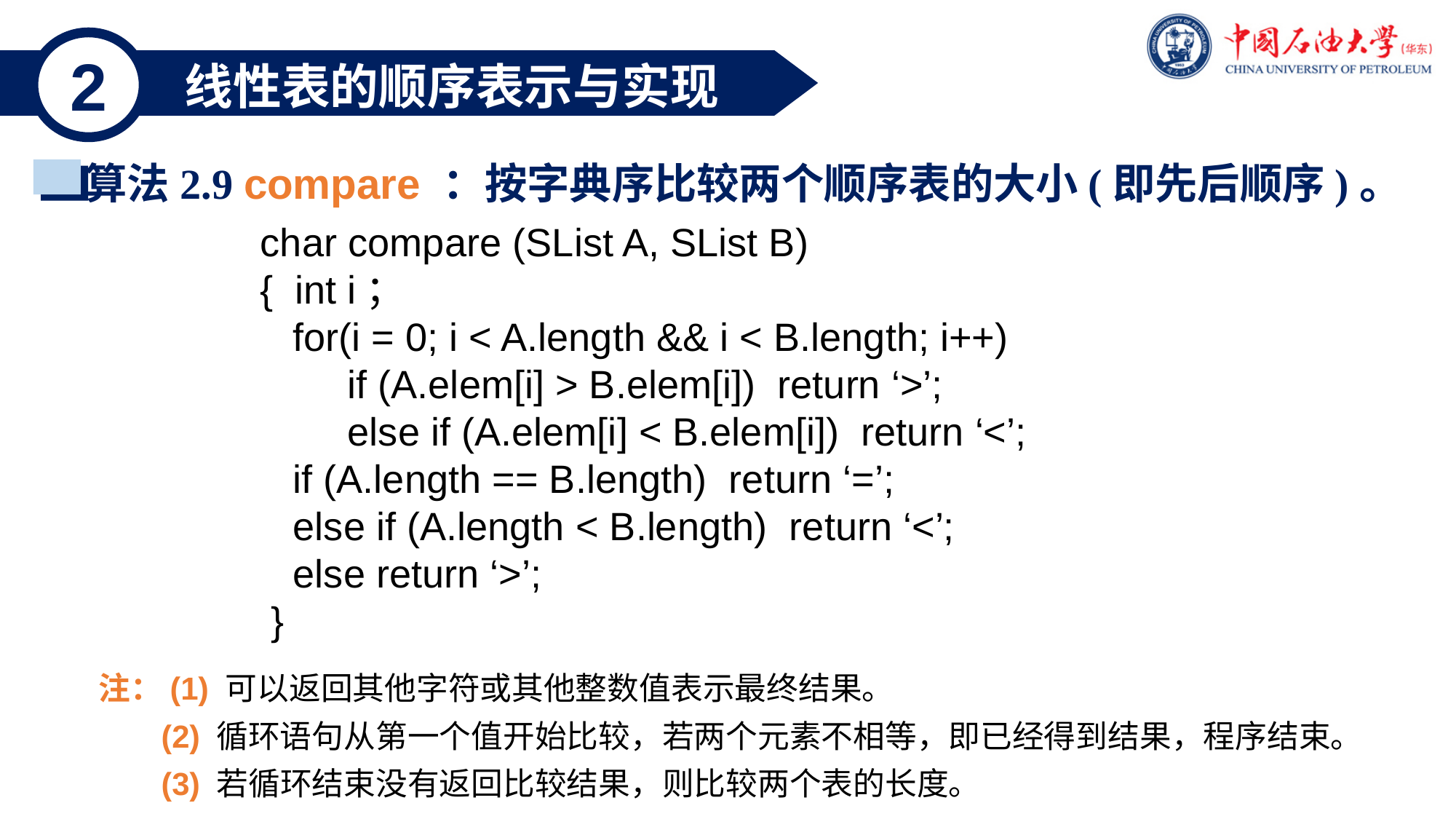

2
 线性表的顺序表示与实现
算法2.9 compare ：按字典序比较两个顺序表的大小(即先后顺序)。

char compare (SList A, SList B)
{  int i；
   for(i = 0; i < A.length && i < B.length; i++)
        if (A.elem[i] > B.elem[i])  return ‘>’;
        else if (A.elem[i] < B.elem[i])  return ‘<’;
   if (A.length == B.length)  return ‘=’;
   else if (A.length < B.length)  return ‘<’;
   else return ‘>’;
 }
注：(1) 可以返回其他字符或其他整数值表示最终结果。
       (2) 循环语句从第一个值开始比较，若两个元素不相等，即已经得到结果，程序结束。
       (3) 若循环结束没有返回比较结果，则比较两个表的长度。